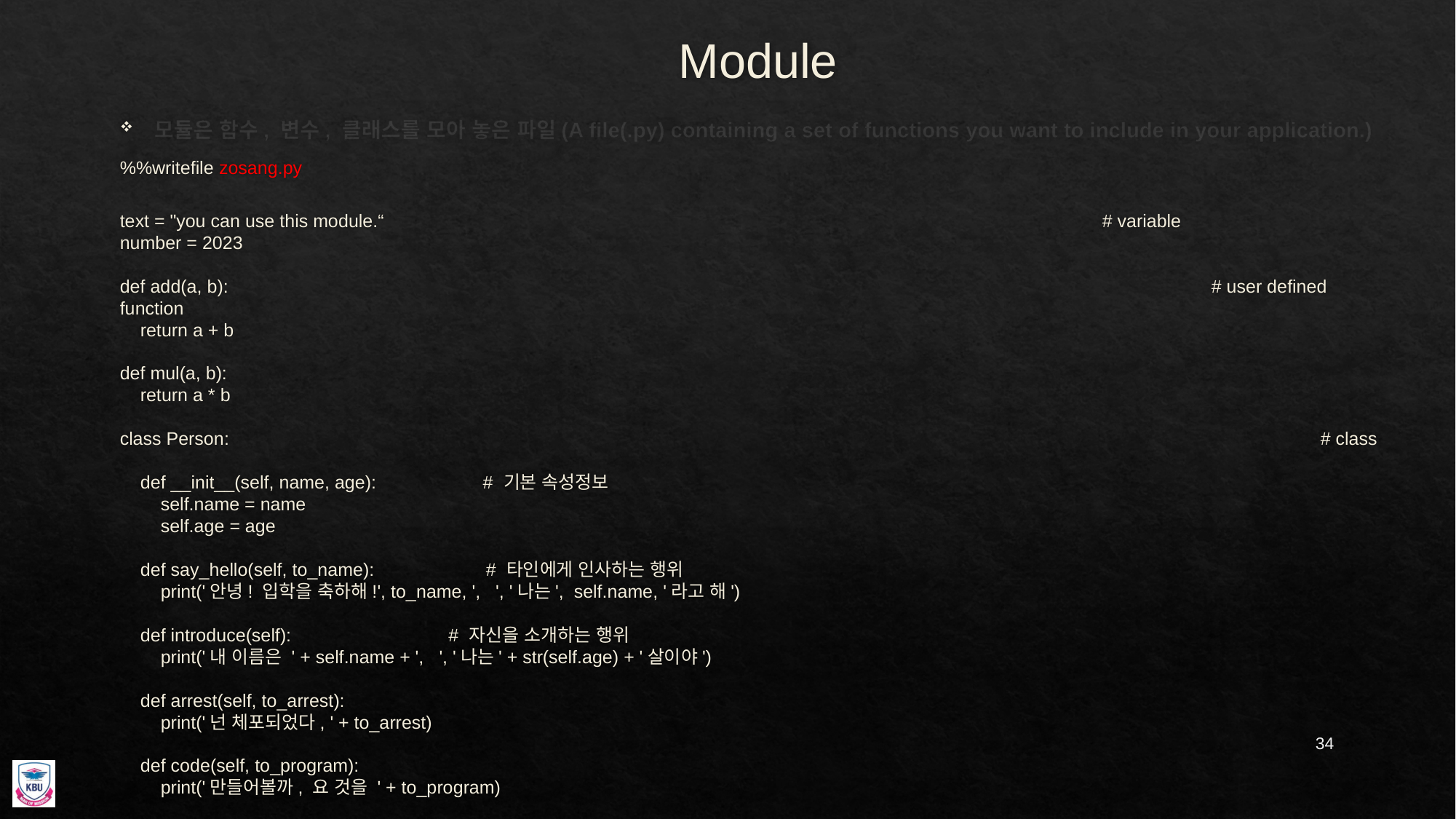

# Module
모듈은 함수, 변수, 클래스를 모아 놓은 파일(A file(.py) containing a set of functions you want to include in your application.)
%%writefile zosang.py
text = "you can use this module.“							# variable
number = 2023
def add(a, b):										# user defined function
    return a + b
def mul(a, b):
    return a * b
class Person:										# class
    def __init__(self, name, age):                     # 기본 속성정보
        self.name = name
        self.age = age
    def say_hello(self, to_name):                      # 타인에게 인사하는 행위
        print('안녕! 입학을 축하해!', to_name, ',   ', '나는',  self.name, '라고 해')
    def introduce(self):                               # 자신을 소개하는 행위
        print('내 이름은 ' + self.name + ',   ', '나는' + str(self.age) + '살이야')
    def arrest(self, to_arrest):
        print('넌 체포되었다, ' + to_arrest)
    def code(self, to_program):
        print('만들어볼까, 요 것을 ' + to_program)
34